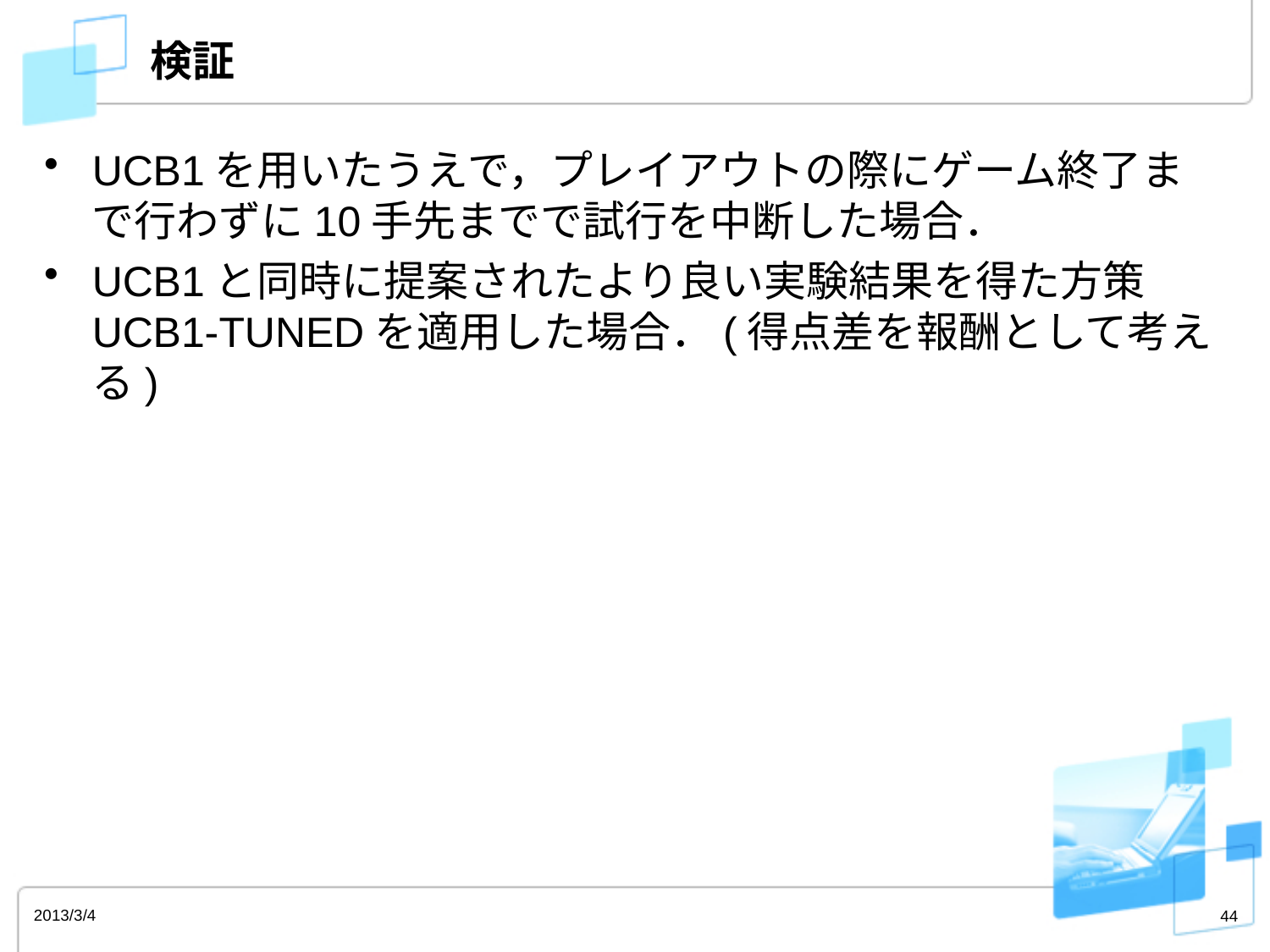

# 検証
UCB1を用いたうえで，プレイアウトの際にゲーム終了まで行わずに10手先までで試行を中断した場合．
UCB1と同時に提案されたより良い実験結果を得た方策　UCB1-TUNEDを適用した場合．(得点差を報酬として考える)
2013/3/4
44